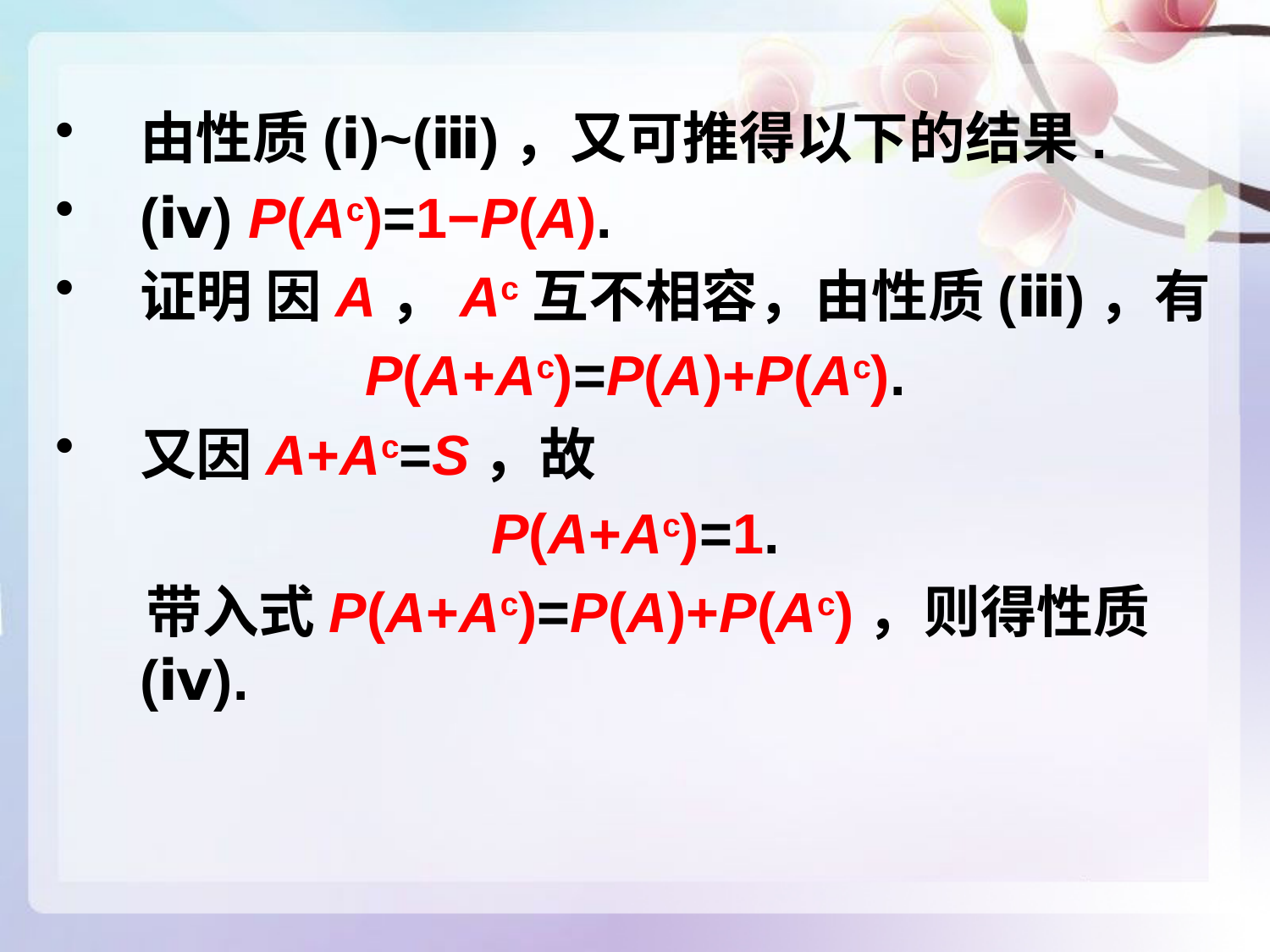

由性质(ⅰ)~(ⅲ)，又可推得以下的结果.
(ⅳ) P(Ac)=1−P(A).
证明 因A，Ac互不相容，由性质(ⅲ)，有
P(A+Ac)=P(A)+P(Ac).
又因A+Ac=S，故
P(A+Ac)=1.
      带入式P(A+Ac)=P(A)+P(Ac)，则得性质(ⅳ).